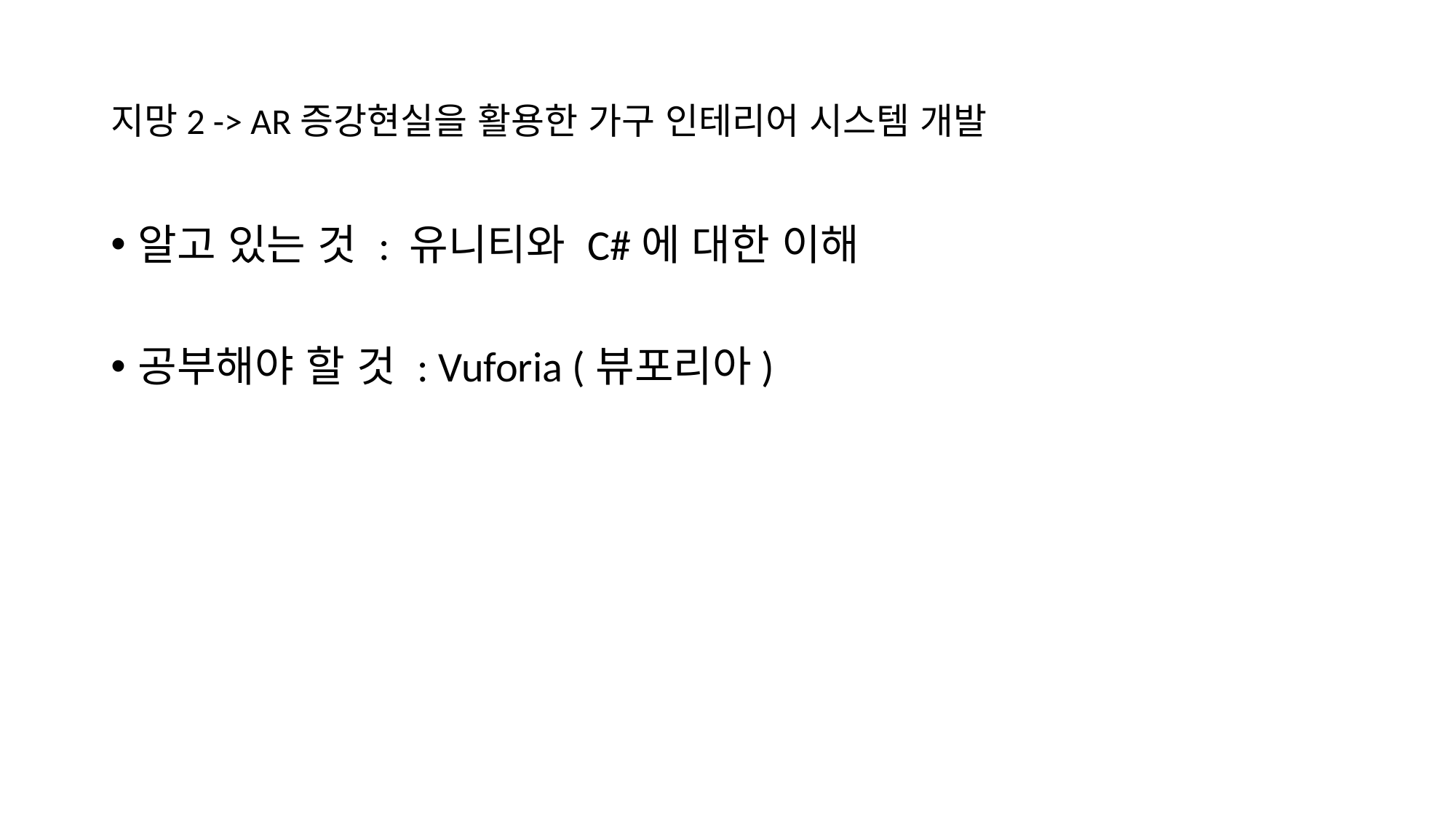

# 지망2 -> AR증강현실을 활용한 가구 인테리어 시스템 개발
알고 있는 것 : 유니티와 C#에 대한 이해

공부해야 할 것 : Vuforia (뷰포리아)